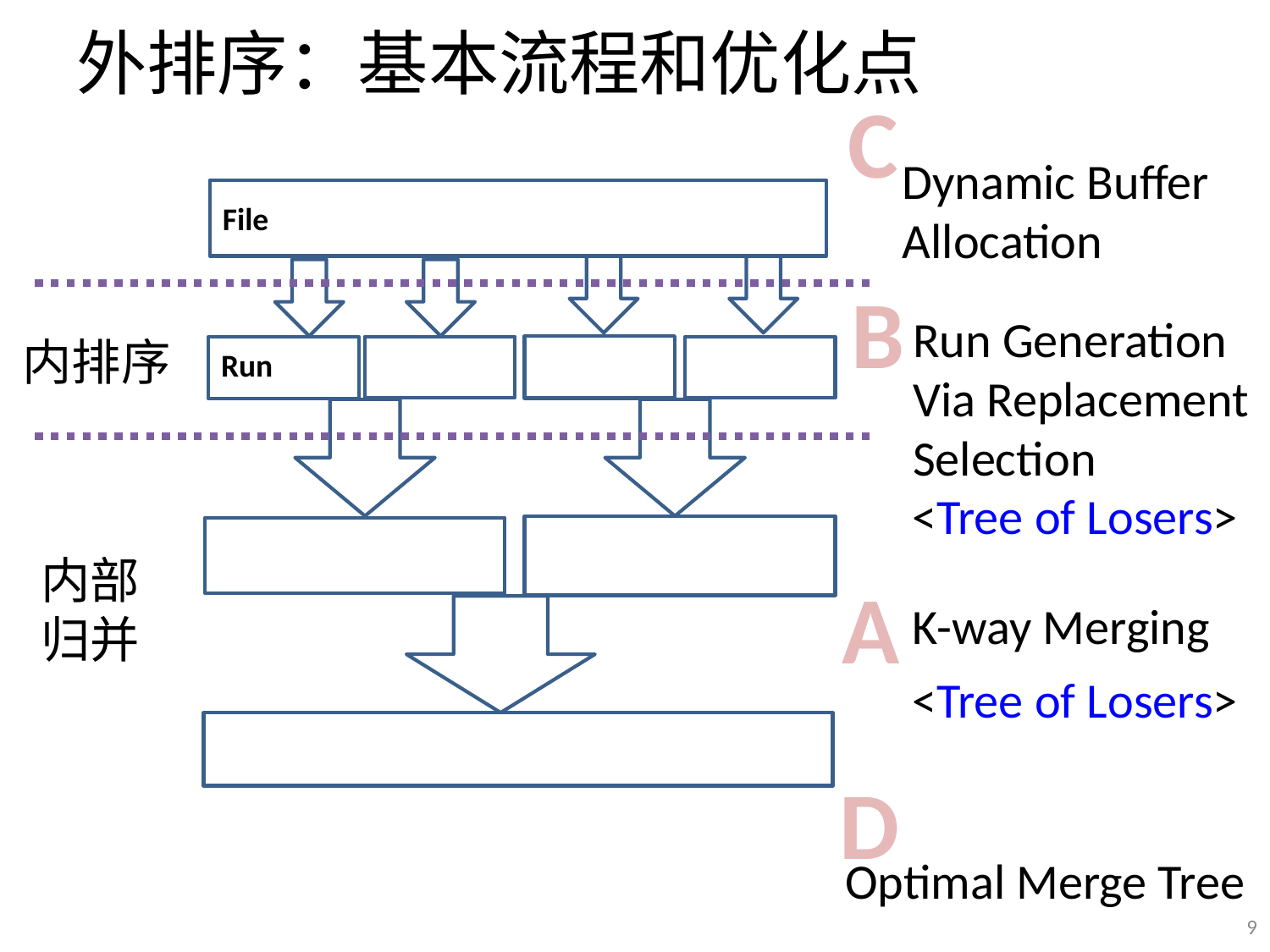

# 外排序：基本流程和优化点
C
Dynamic Buffer
Allocation

File

B
Run Generation
Via Replacement Selection
内排序

Run

<Tree of Losers>

内部归并

A
K-way Merging
<Tree of Losers>

D
Optimal Merge Tree
9